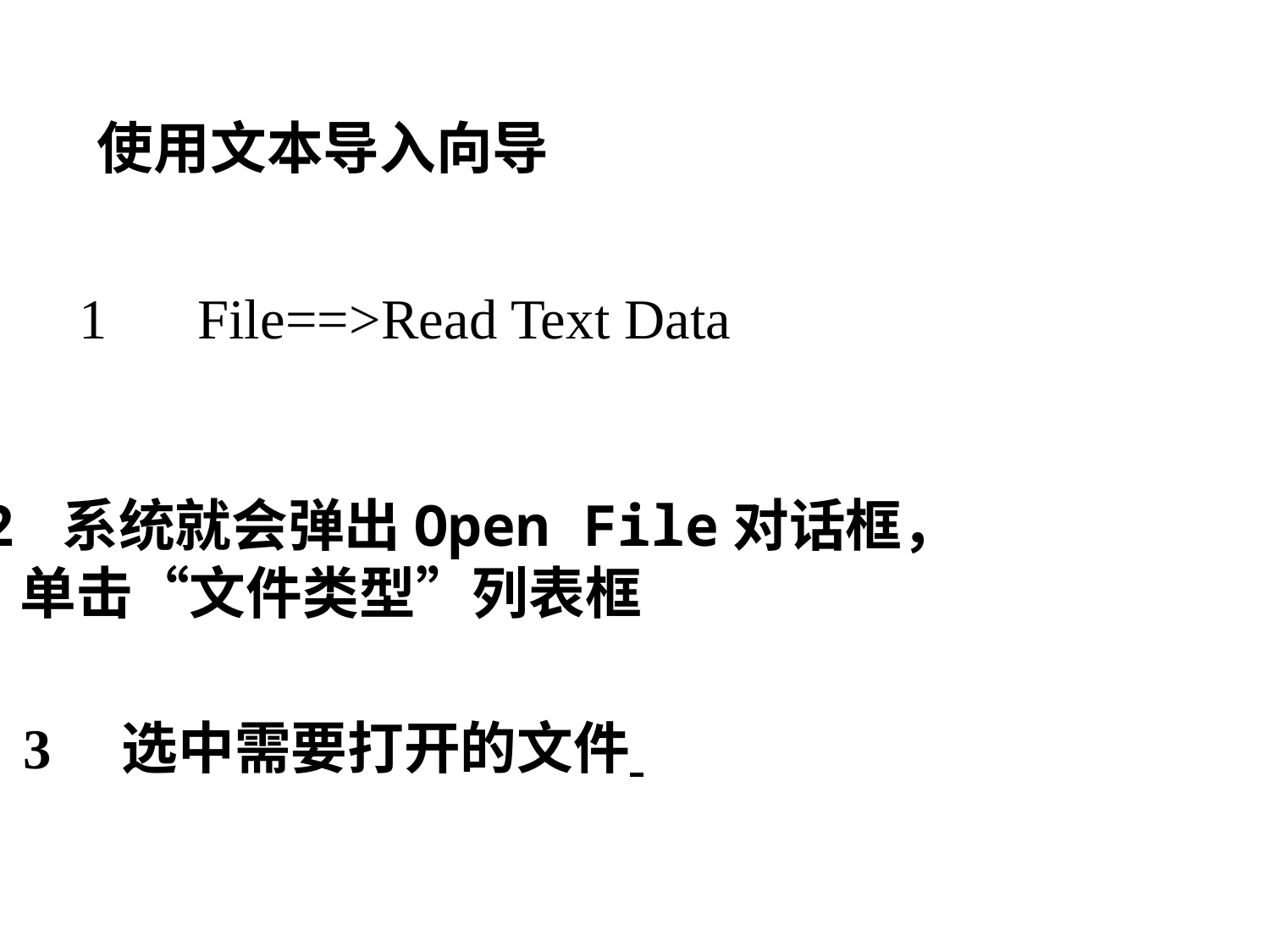

使用文本导入向导
     File==>Read Text Data

2 系统就会弹出Open File对话框，
  单击“文件类型”列表框
3    选中需要打开的文件